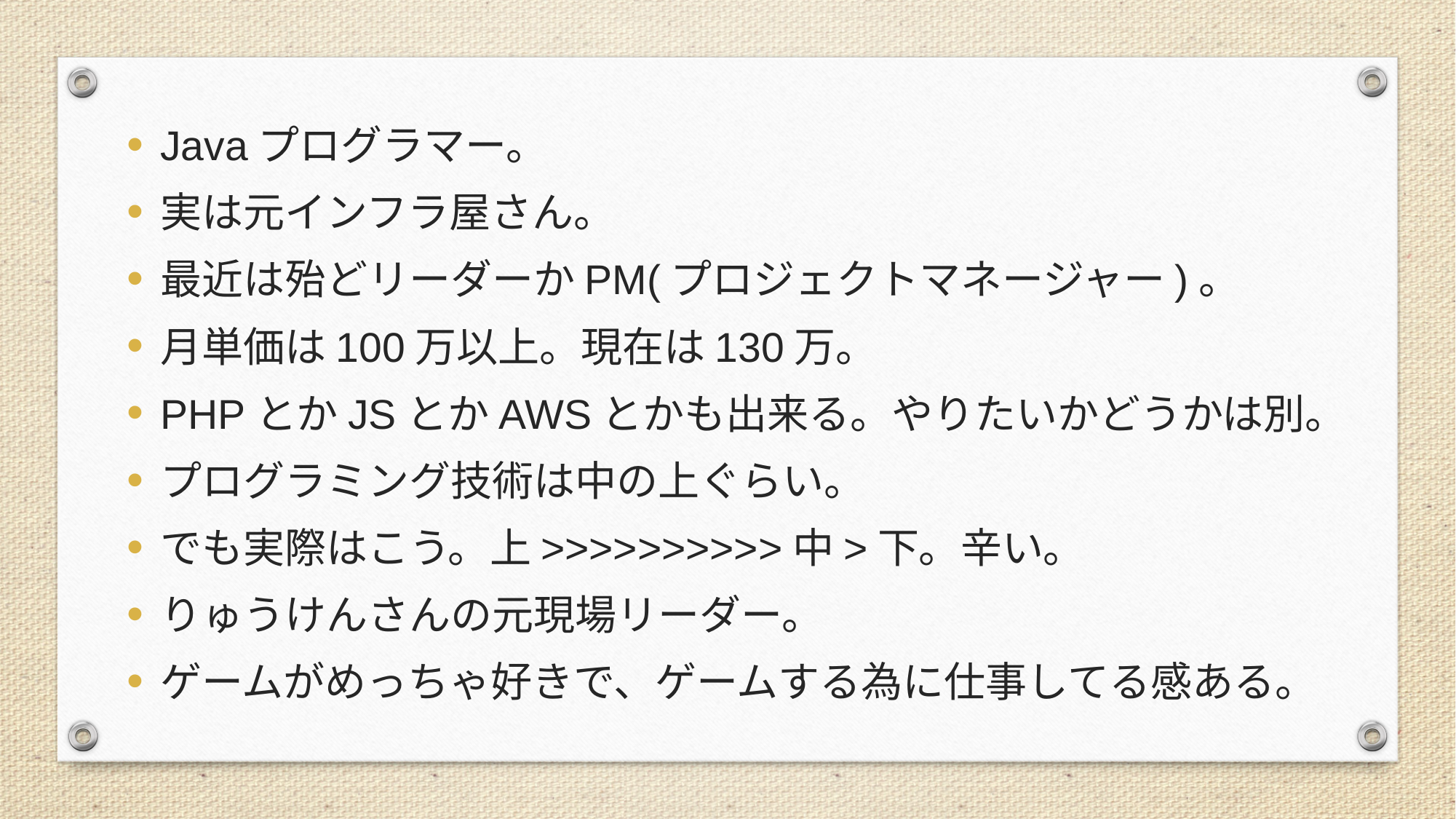

Javaプログラマー。
実は元インフラ屋さん。
最近は殆どリーダーかPM(プロジェクトマネージャー)。
月単価は100万以上。現在は130万。
PHPとかJSとかAWSとかも出来る。やりたいかどうかは別。
プログラミング技術は中の上ぐらい。
でも実際はこう。上>>>>>>>>>>中>下。辛い。
りゅうけんさんの元現場リーダー。
ゲームがめっちゃ好きで、ゲームする為に仕事してる感ある。